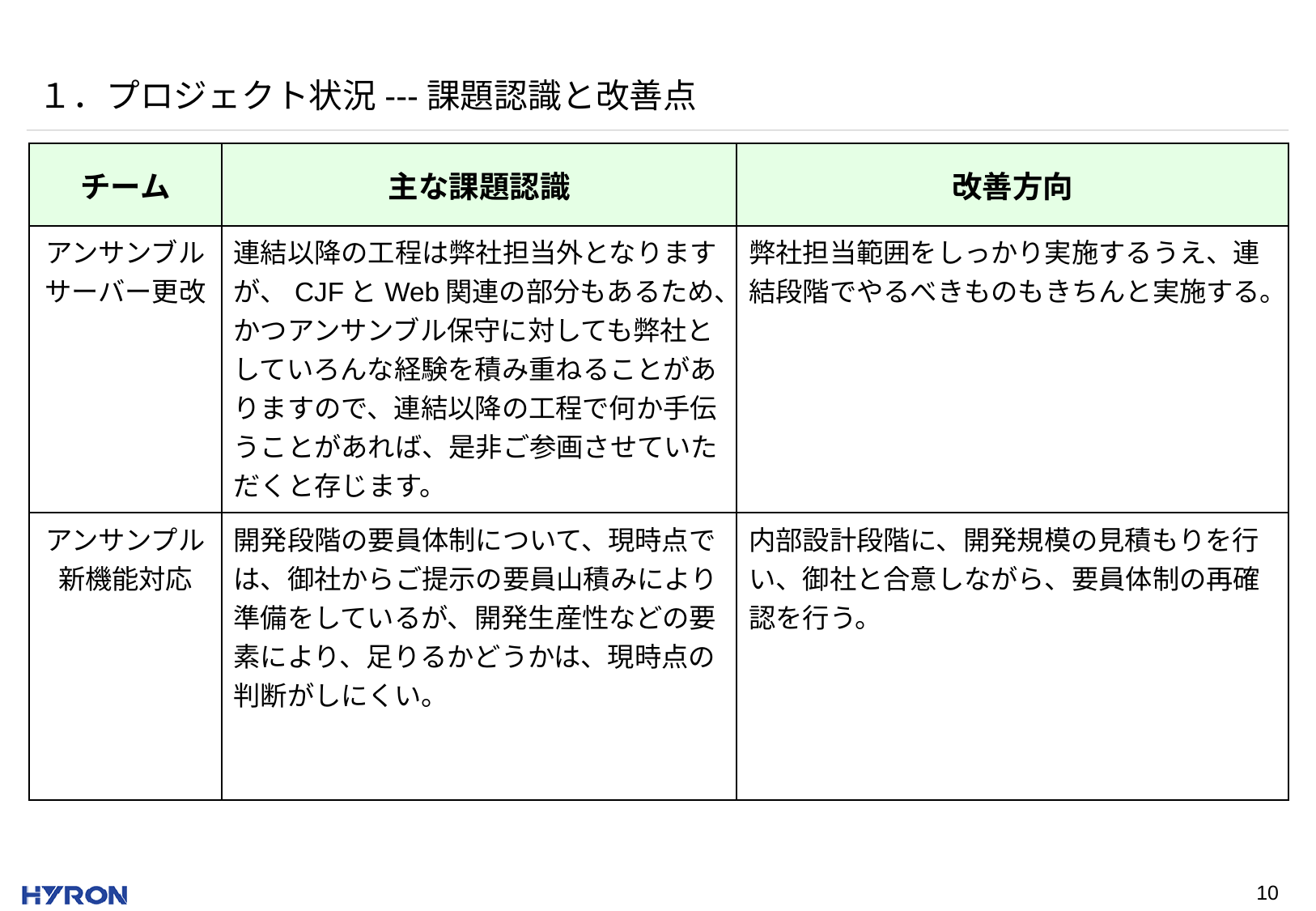

１．プロジェクト状況---課題認識と改善点
| チーム | 主な課題認識 | 改善方向 |
| --- | --- | --- |
| アンサンブル サーバー更改 | 連結以降の工程は弊社担当外となりますが、CJFとWeb関連の部分もあるため、かつアンサンブル保守に対しても弊社としていろんな経験を積み重ねることがありますので、連結以降の工程で何か手伝うことがあれば、是非ご参画させていただくと存じます。 | 弊社担当範囲をしっかり実施するうえ、連結段階でやるべきものもきちんと実施する。 |
| アンサンプル 新機能対応 | 開発段階の要員体制について、現時点では、御社からご提示の要員山積みにより準備をしているが、開発生産性などの要素により、足りるかどうかは、現時点の判断がしにくい。 | 内部設計段階に、開発規模の見積もりを行い、御社と合意しながら、要員体制の再確認を行う。 |